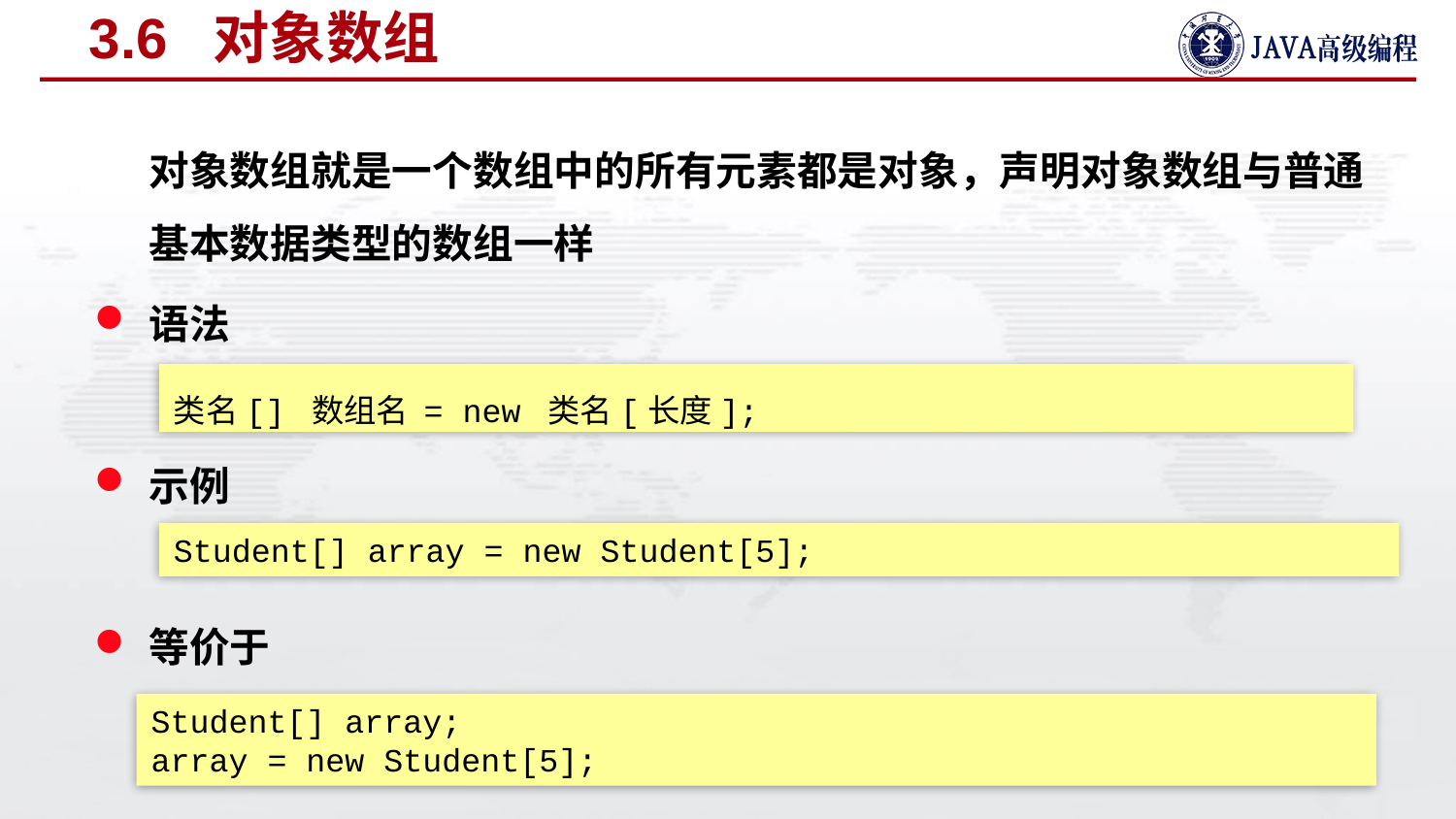

# 3.6  对象数组
	对象数组就是一个数组中的所有元素都是对象，声明对象数组与普通基本数据类型的数组一样
语法

示例

等价于
类名[] 数组名 = new 类名[长度];
Student[] array = new Student[5];
Student[] array;
array = new Student[5];